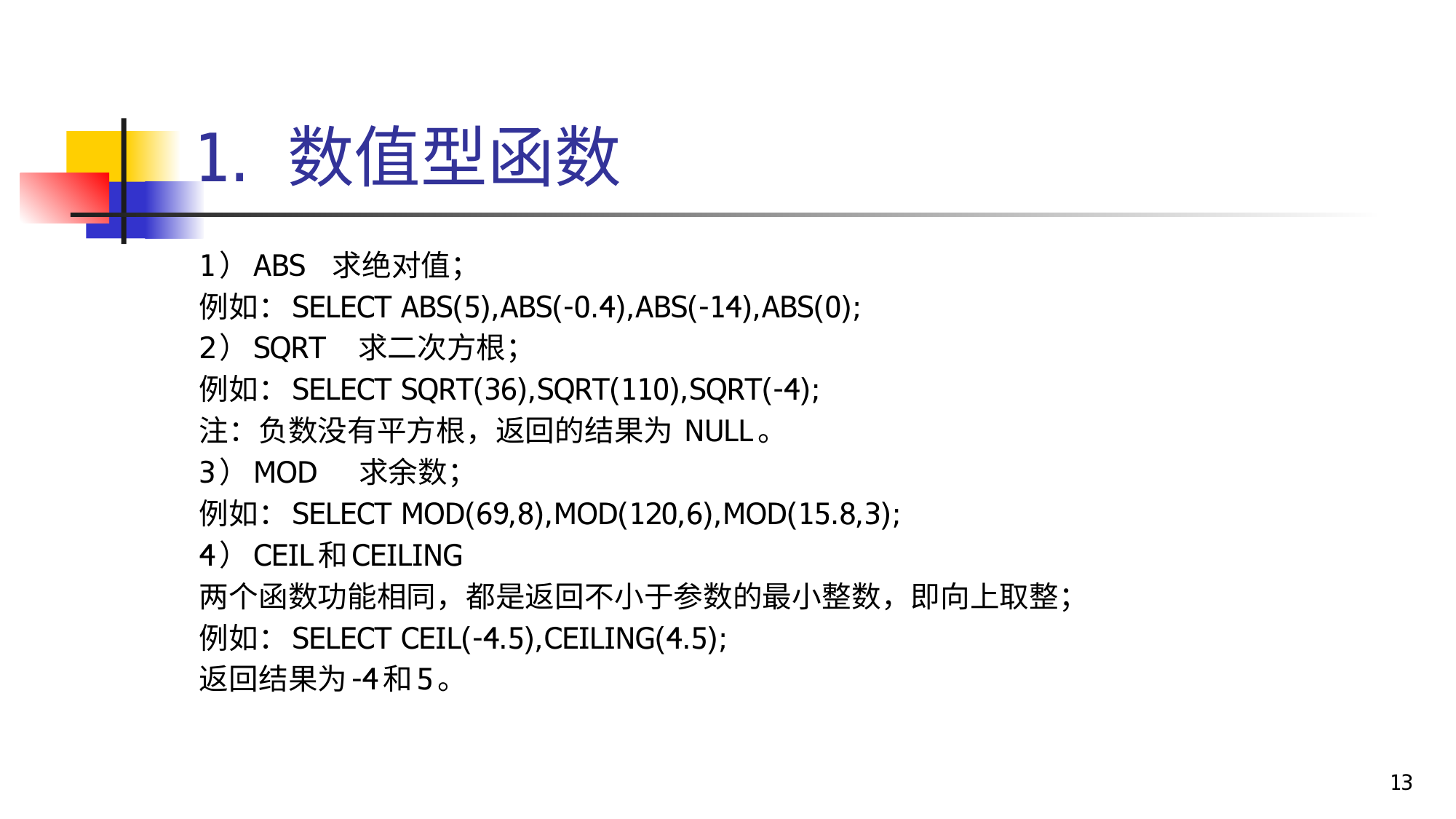

# 1. 数值型函数
1）ABS	求绝对值；
例如：SELECT ABS(5),ABS(-0.4),ABS(-14),ABS(0);
2）SQRT   求二次方根；
例如：SELECT SQRT(36),SQRT(110),SQRT(-4);
注：负数没有平方根，返回的结果为 NULL。
3）MOD    求余数；
例如：SELECT MOD(69,8),MOD(120,6),MOD(15.8,3);
4）CEIL和CEILING
两个函数功能相同，都是返回不小于参数的最小整数，即向上取整；
例如：SELECT CEIL(-4.5),CEILING(4.5);
返回结果为-4和5。

13